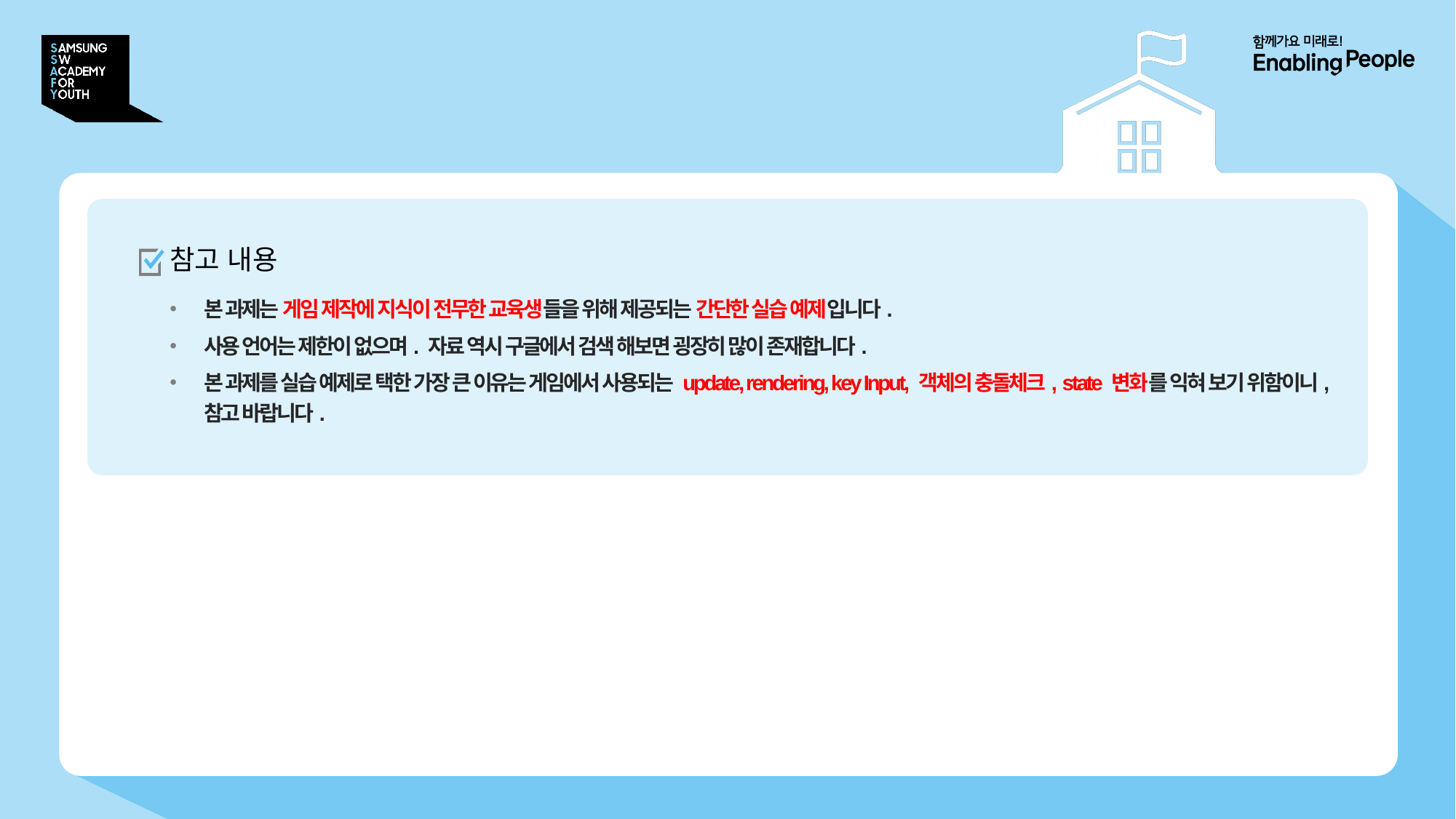

# 시작하며

참고 내용
본 과제는 게임 제작에 지식이 전무한 교육생들을 위해 제공되는 간단한 실습 예제입니다.
사용 언어는 제한이 없으며. 자료 역시 구글에서 검색 해보면 굉장히 많이 존재합니다.
본 과제를 실습 예제로 택한 가장 큰 이유는 게임에서 사용되는 update, rendering, key Input, 객체의 충돌체크,  state 변화를 익혀 보기 위함이니, 참고 바랍니다.